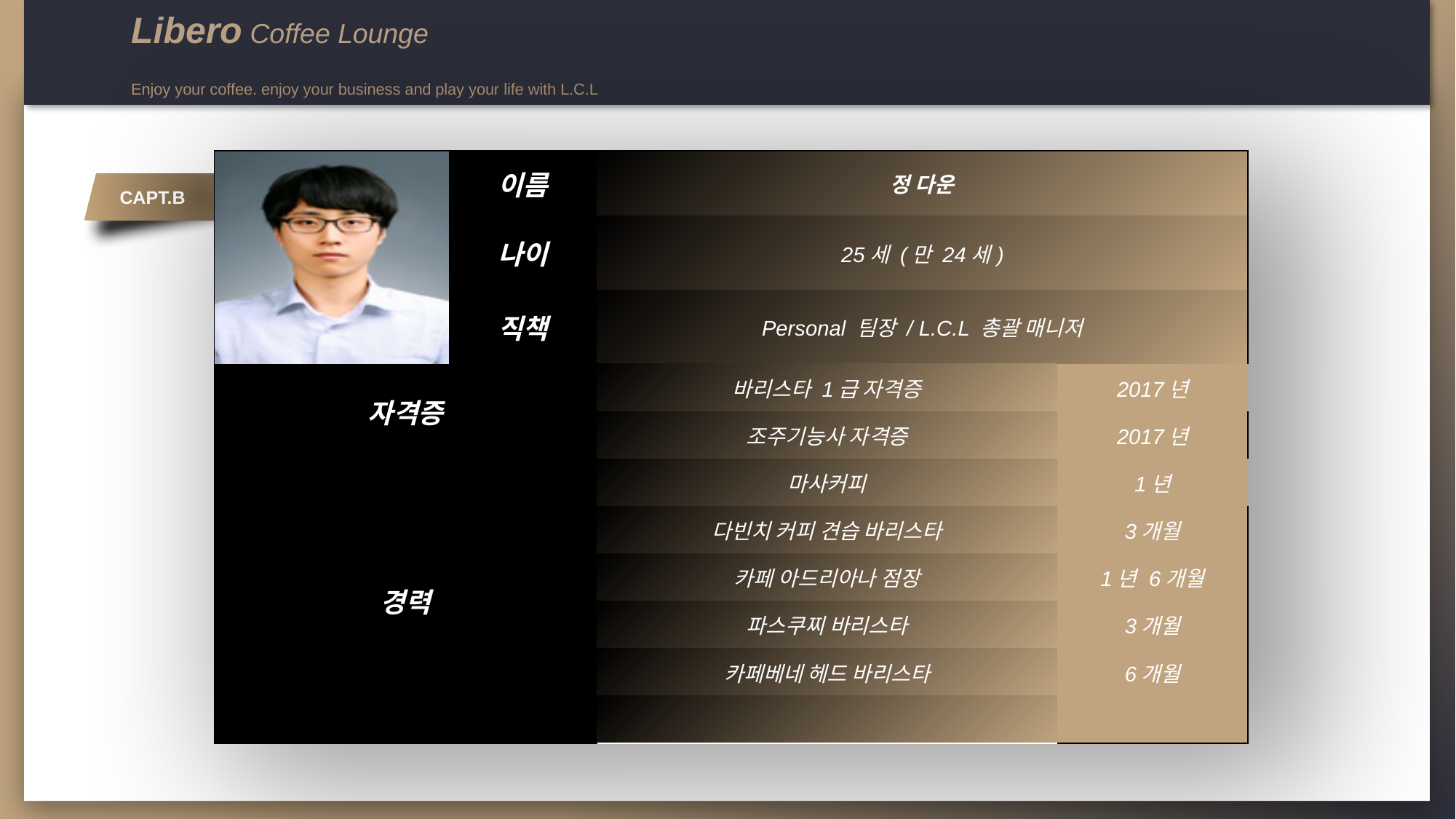

Libero Coffee Lounge
Enjoy your coffee. enjoy your business and play your life with L.C.L

|  | 이름 | 정 다운 |  |
| --- | --- | --- | --- |
|  | 나이 | 25세 (만 24세) |  |
|  | 직책 | Personal 팀장 / L.C.L 총괄 매니저 |  |
| 자격증 |  | 바리스타 1급 자격증 | 2017년 |
|  |  | 조주기능사 자격증 | 2017년 |
| 경력 |  | 마사커피 | 1년 |
|  |  | 다빈치 커피 견습 바리스타 | 3개월 |
|  |  | 카페 아드리아나 점장 | 1년 6개월 |
|  |  | 파스쿠찌 바리스타 | 3개월 |
|  |  | 카페베네 헤드 바리스타 | 6개월 |
|  |  |  |  |
CAPT.B